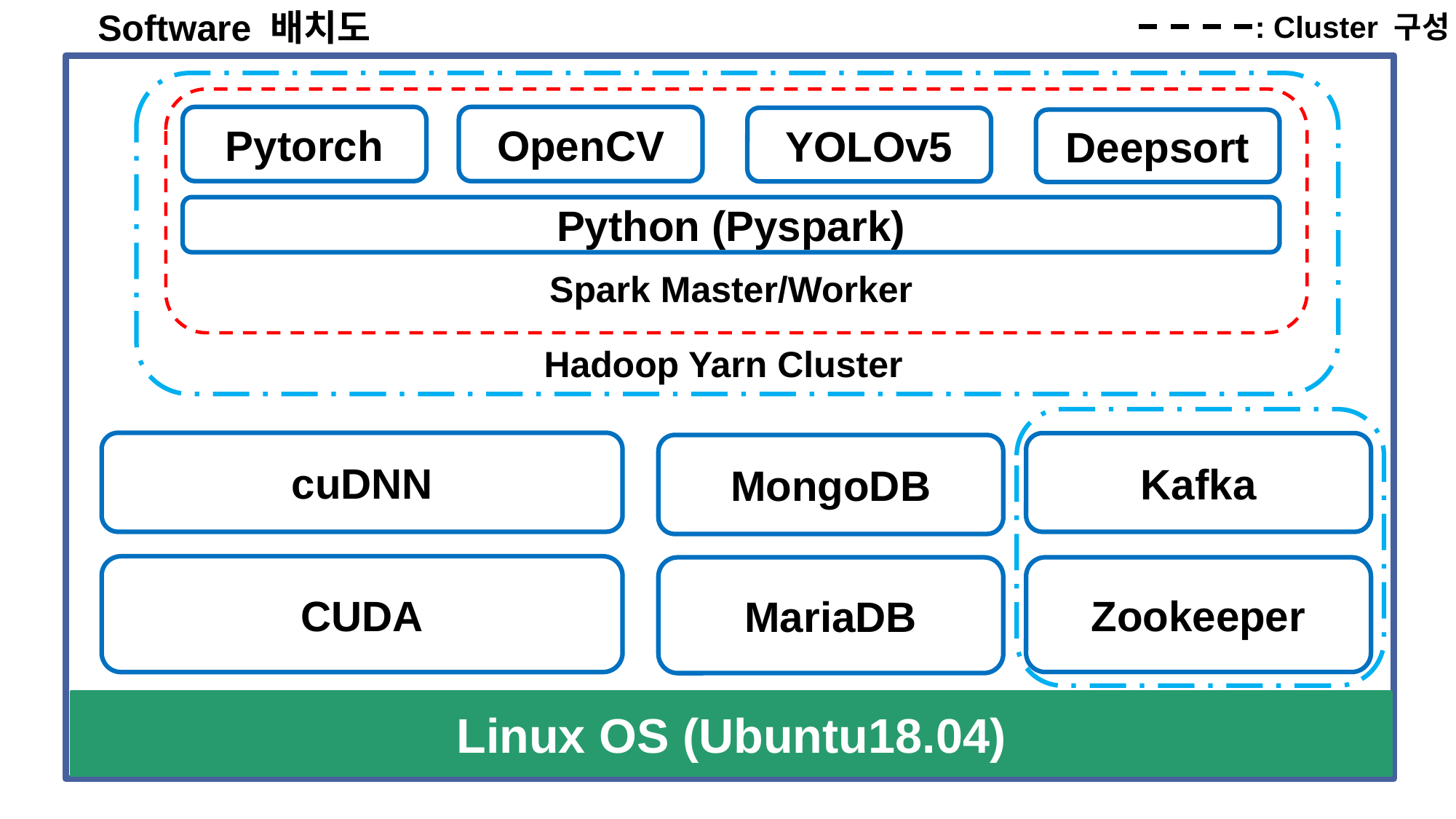

: Cluster 구성
Software 배치도

Pytorch
OpenCV
YOLOv5
Deepsort
Spark Master/Worker
Hadoop Yarn Cluster
cuDNN
Kafka
MongoDB
CUDA
MariaDB
Zookeeper
Linux OS (Ubuntu18.04)
Python (Pyspark)